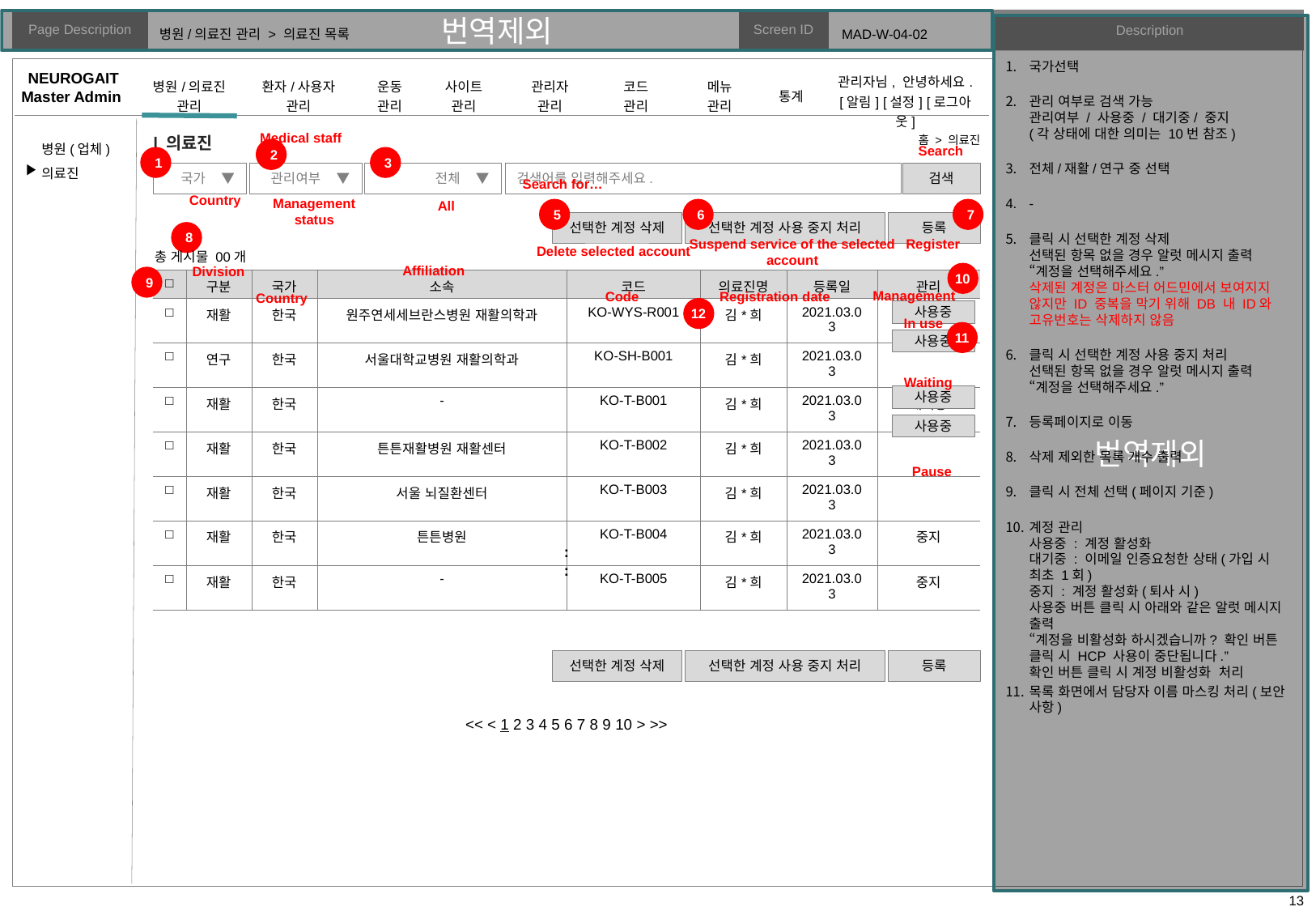

# 병원/의료진 관리 > 의료진 목록
MAD-W-04-02
국가선택
관리 여부로 검색 가능
관리여부 / 사용중 / 대기중/ 중지
(각 상태에 대한 의미는 10번 참조)
전체/재활/연구 중 선택
-
클릭 시 선택한 계정 삭제
선택된 항목 없을 경우 알럿 메시지 출력
“계정을 선택해주세요.”
삭제된 계정은 마스터 어드민에서 보여지지 않지만 ID 중복을 막기 위해 DB 내 ID와 고유번호는 삭제하지 않음
클릭 시 선택한 계정 사용 중지 처리
선택된 항목 없을 경우 알럿 메시지 출력
“계정을 선택해주세요.”
등록페이지로 이동
삭제 제외한 목록 개수 출력
클릭 시 전체 선택(페이지 기준)
계정 관리
사용중 : 계정 활성화
대기중 : 이메일 인증요청한 상태(가입 시 최초 1회)
중지 : 계정 활성화(퇴사 시)
사용중 버튼 클릭 시 아래와 같은 알럿 메시지 출력
“계정을 비활성화 하시겠습니까? 확인 버튼 클릭 시 HCP 사용이 중단됩니다.”
확인 버튼 클릭 시 계정 비활성화  처리
목록 화면에서 담당자 이름 마스킹 처리(보안 사항)
| 의료진
홈 > 의료진
Medical staff
2
Search
1
3
▶
국가    ▼
관리여부    ▼
전체    ▼
검색어를 입력해주세요.
검색
Search for…
Country
Management status
All
5
6
7
선택한 계정 삭제
선택한 계정 사용 중지 처리
등록
8
Suspend service of the selected account
Register
총 게시물 00개
Delete selected account
Affiliation

10
Division
9
| □ | 구분 | 국가 | 소속 | 코드 | 의료진명 | 등록일 | 관리 |
| --- | --- | --- | --- | --- | --- | --- | --- |
| □ | 재활 | 한국 | 원주연세세브란스병원 재활의학과 | KO-WYS-R001 | 김\*희 | 2021.03.03 |  |
| □ | 연구 | 한국 | 서울대학교병원 재활의학과 | KO-SH-B001 | 김\*희 | 2021.03.03 |  |
| □ | 재활 | 한국 | - | KO-T-B001 | 김\*희 | 2021.03.03 | 대기중 |
| □ | 재활 | 한국 | 튼튼재활병원 재활센터 | KO-T-B002 | 김\*희 | 2021.03.03 |  |
| □ | 재활 | 한국 | 서울 뇌질환센터 | KO-T-B003 | 김\*희 | 2021.03.03 |  |
| □ | 재활 | 한국 | 튼튼병원 | KO-T-B004 | 김\*희 | 2021.03.03 | 중지 |
| □ | 재활 | 한국 | - | KO-T-B005 | 김\*희 | 2021.03.03 | 중지 |
Management
Code
Registration date
Country

12
사용중
In use

11
사용중
Waiting
사용중
사용중
Pause
:
:
선택한 계정 삭제
선택한 계정 사용 중지 처리
등록
<< < 1 2 3 4 5 6 7 8 9 10 > >>